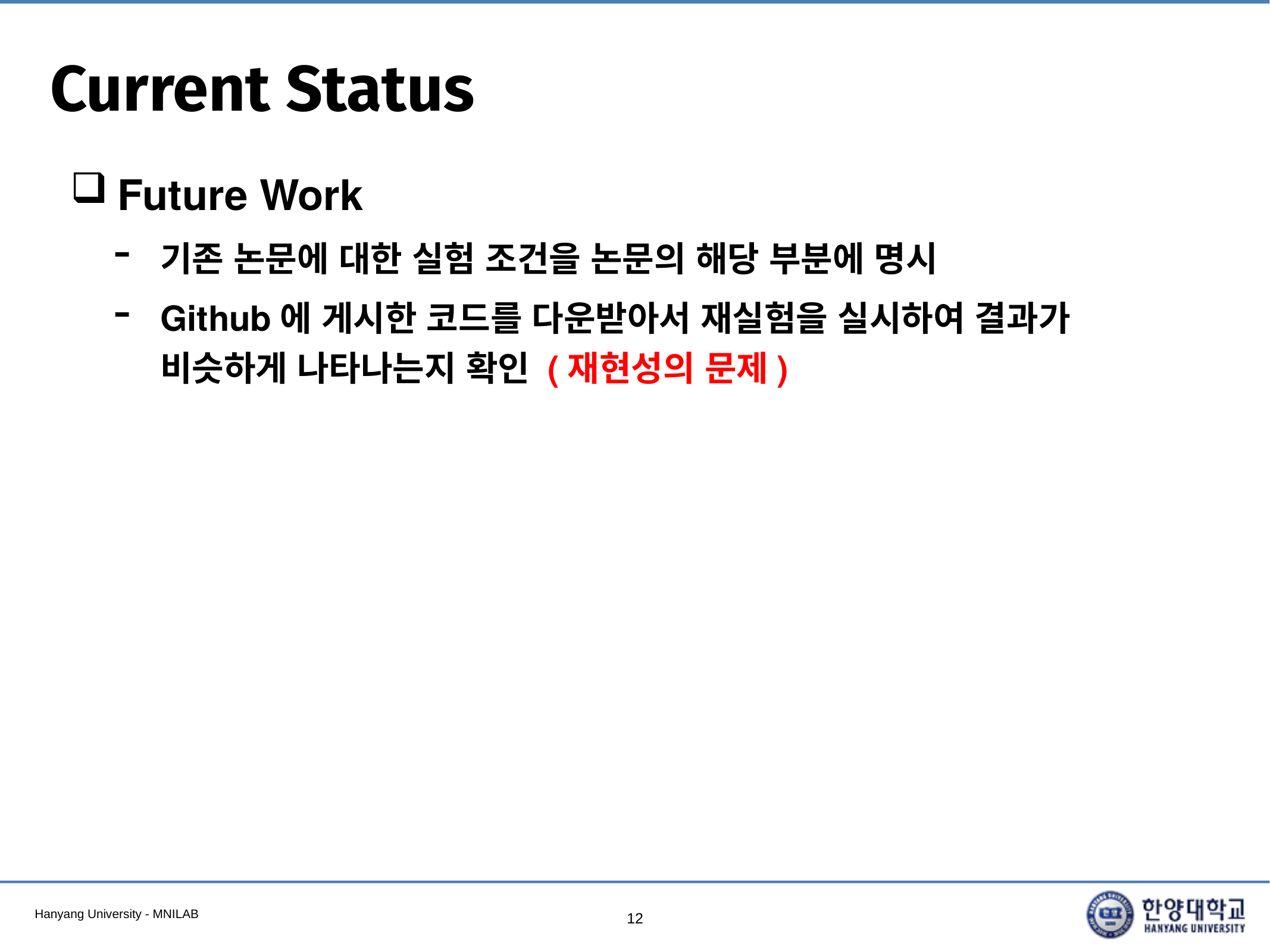

# Current Status
Future Work
기존 논문에 대한 실험 조건을 논문의 해당 부분에 명시
Github에 게시한 코드를 다운받아서 재실험을 실시하여 결과가 비슷하게 나타나는지 확인 (재현성의 문제)
12